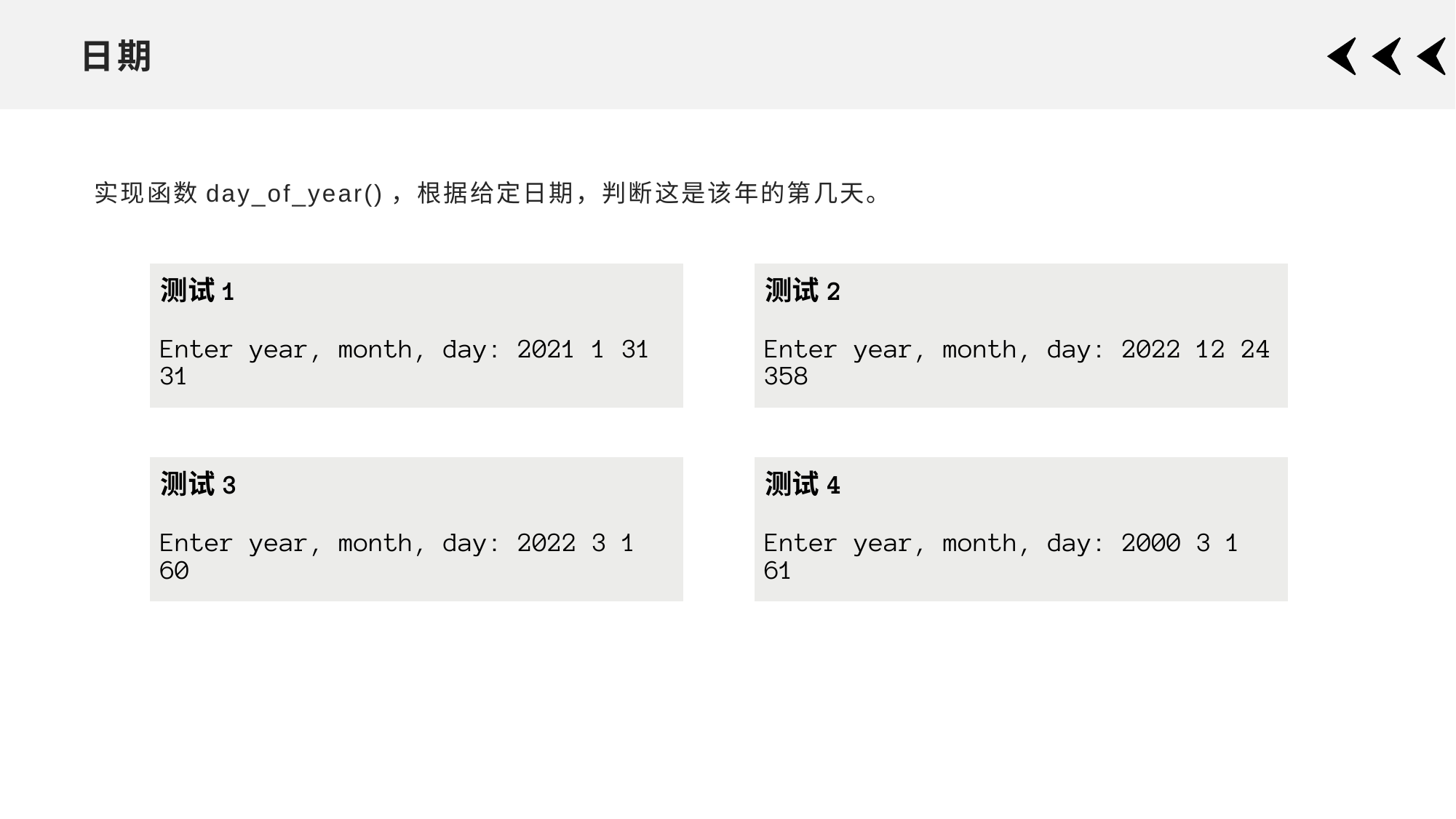

# 日期
实现函数day_of_year()，根据给定日期，判断这是该年的第几天。
| 测试1 Enter year, month, day: 2021 1 31 31 |
| --- |
| 测试2 Enter year, month, day: 2022 12 24 358 |
| --- |
| 测试3 Enter year, month, day: 2022 3 1 60 |
| --- |
| 测试4 Enter year, month, day: 2000 3 1 61 |
| --- |